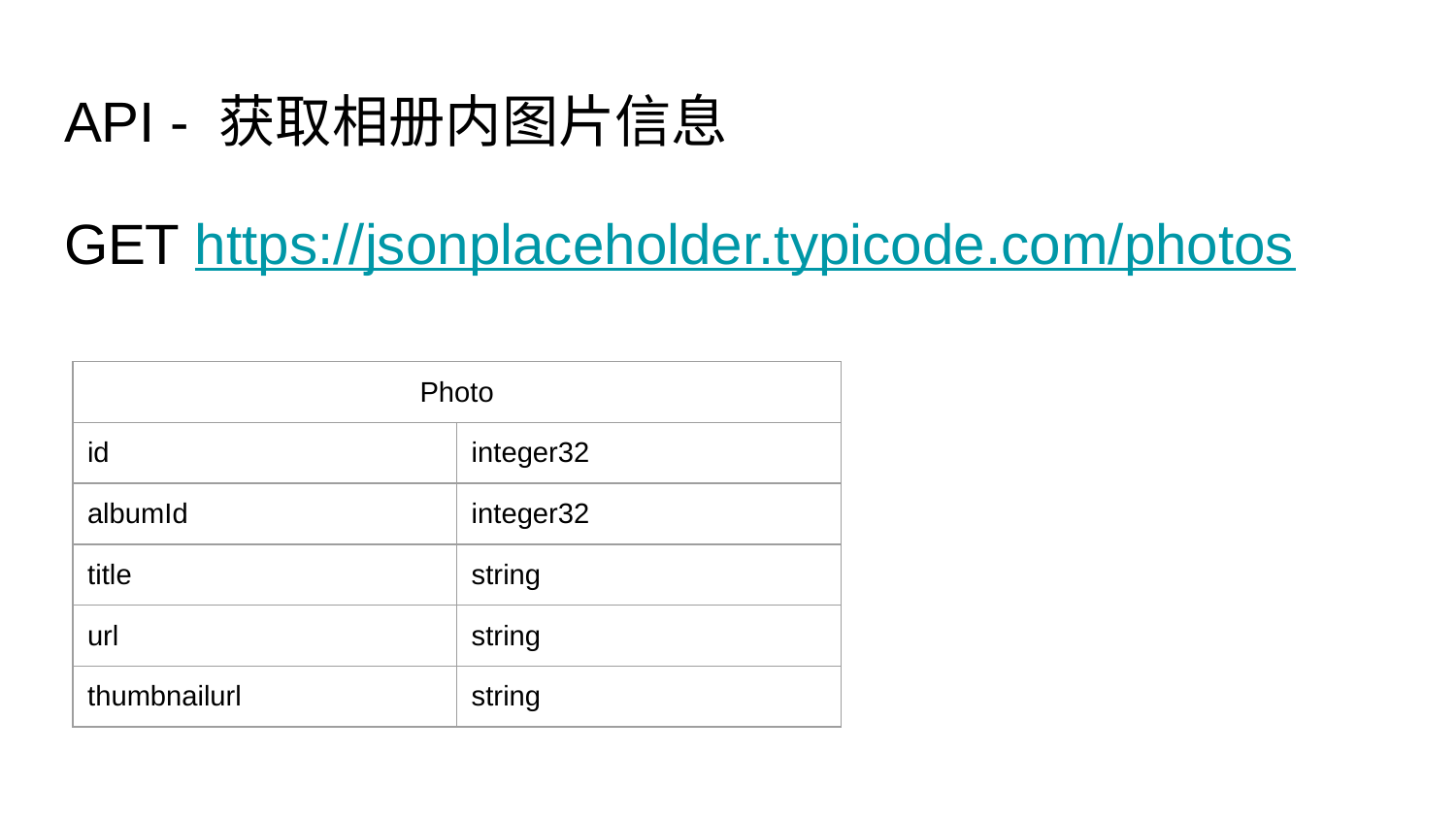

# API - 获取相册内图片信息
GET https://jsonplaceholder.typicode.com/photos

| Photo |  |
| --- | --- |
| id | integer32 |
| albumId | integer32 |
| title | string |
| url | string |
| thumbnailurl | string |